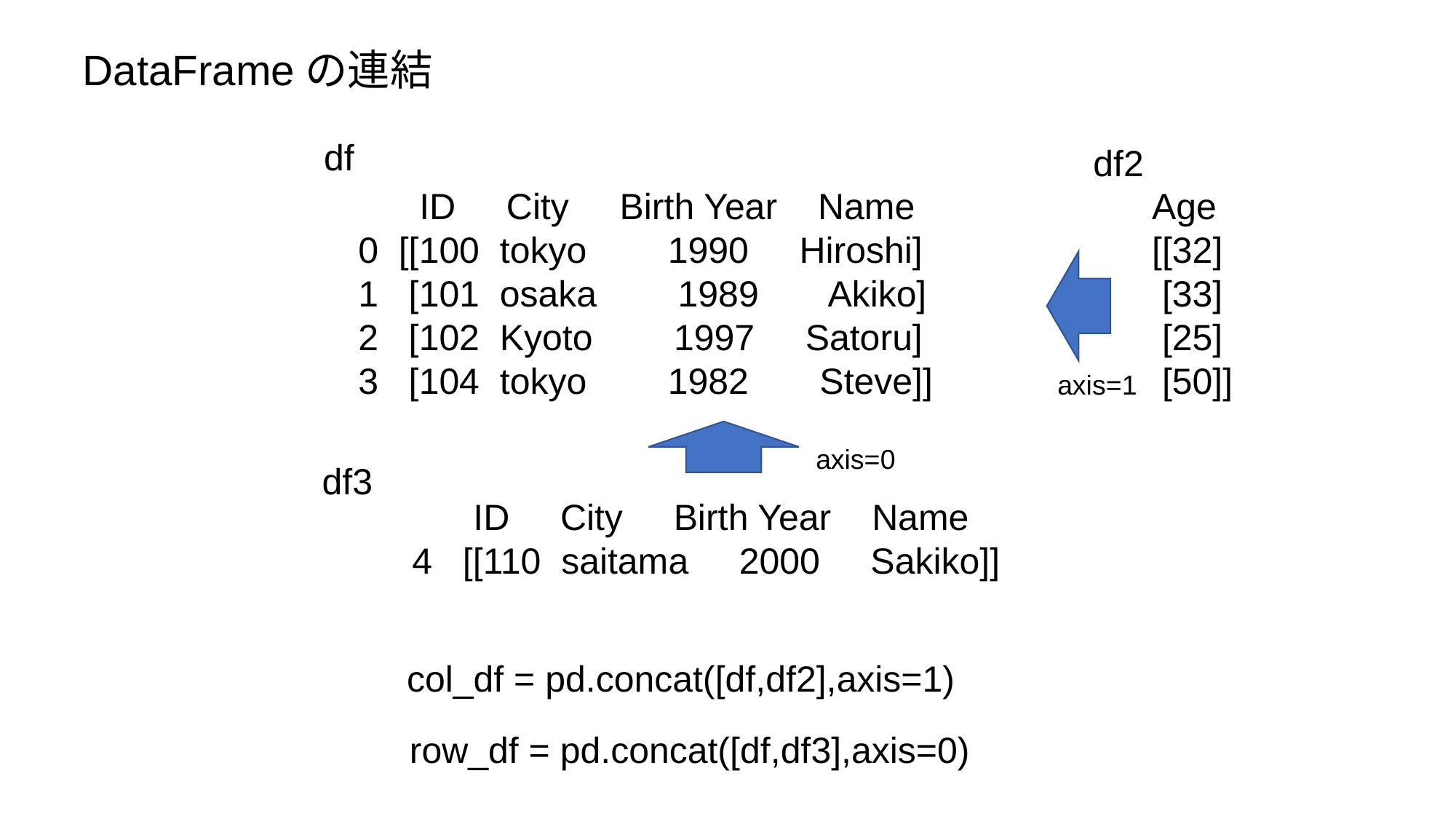

DataFrameの連結
df
df2
      ID     City     Birth Year    Name
0  [[100  tokyo        1990     Hiroshi]
1   [101  osaka        1989       Akiko]
2   [102  Kyoto        1997     Satoru]
3   [104  tokyo        1982       Steve]]
Age
[[32]
 [33]
 [25]
 [50]]

axis=1

axis=0
df3
      ID     City     Birth Year    Name
4   [[110  saitama     2000     Sakiko]]
col_df = pd.concat([df,df2],axis=1)
row_df = pd.concat([df,df3],axis=0)